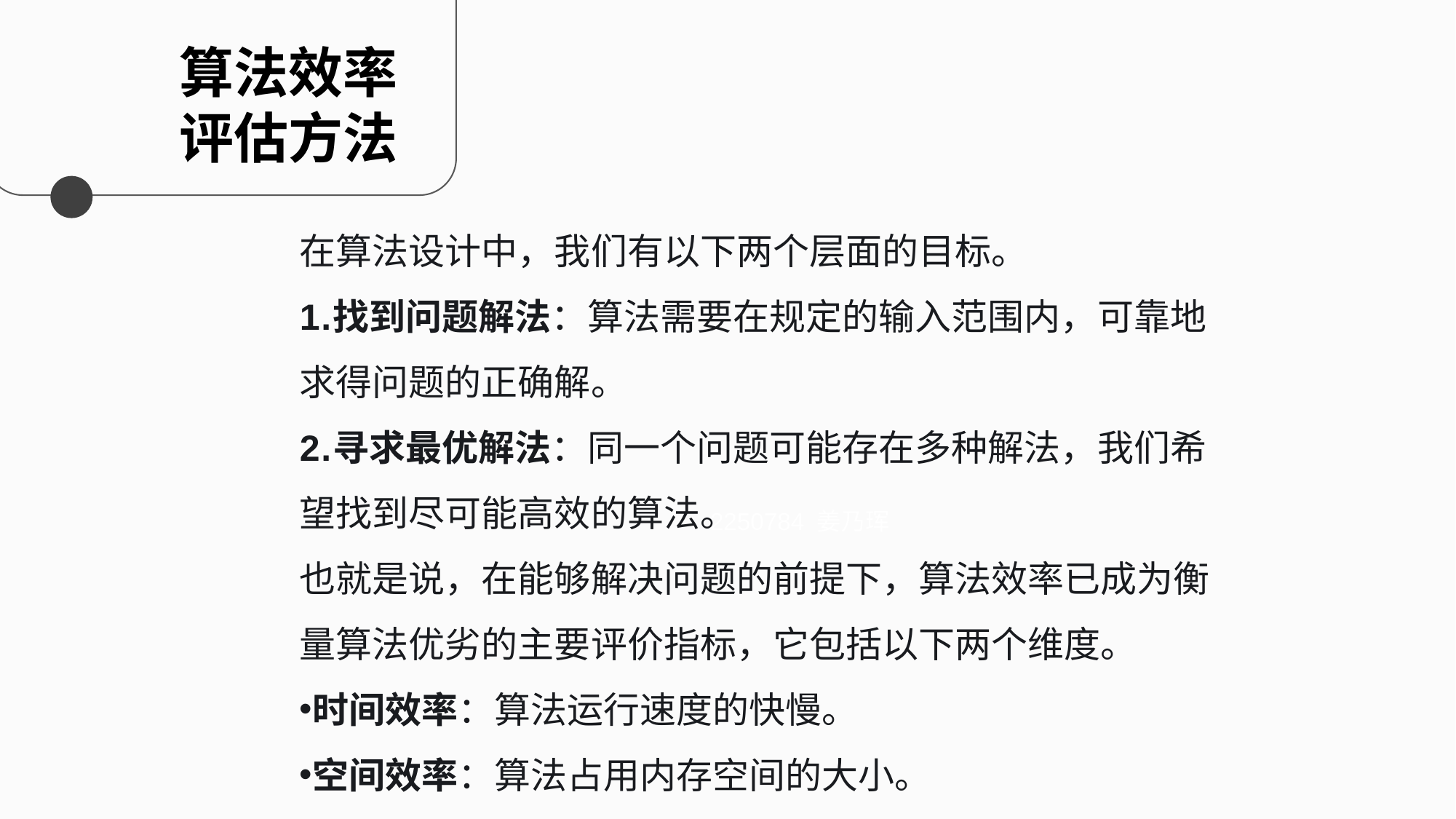

算法效率
评估方法

在算法设计中，我们有以下两个层面的目标。
找到问题解法：算法需要在规定的输入范围内，可靠地求得问题的正确解。
寻求最优解法：同一个问题可能存在多种解法，我们希望找到尽可能高效的算法。
也就是说，在能够解决问题的前提下，算法效率已成为衡量算法优劣的主要评价指标，它包括以下两个维度。
时间效率：算法运行速度的快慢。
空间效率：算法占用内存空间的大小。

2250784 姜乃珲